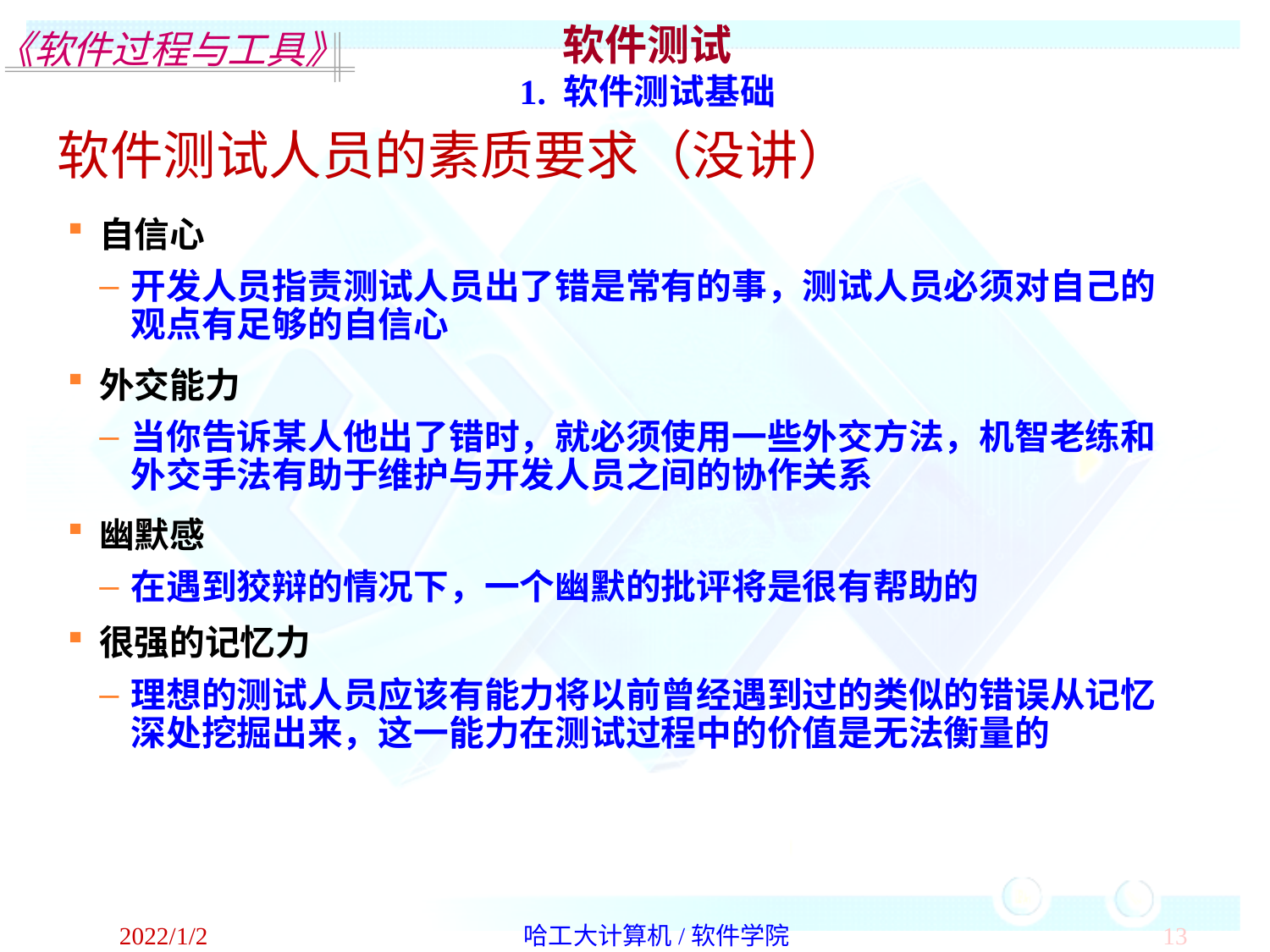

软件测试
1. 软件测试基础
软件测试人员的素质要求（没讲）
自信心
开发人员指责测试人员出了错是常有的事，测试人员必须对自己的观点有足够的自信心
外交能力
当你告诉某人他出了错时，就必须使用一些外交方法，机智老练和外交手法有助于维护与开发人员之间的协作关系
幽默感
在遇到狡辩的情况下，一个幽默的批评将是很有帮助的
很强的记忆力
理想的测试人员应该有能力将以前曾经遇到过的类似的错误从记忆深处挖掘出来，这一能力在测试过程中的价值是无法衡量的